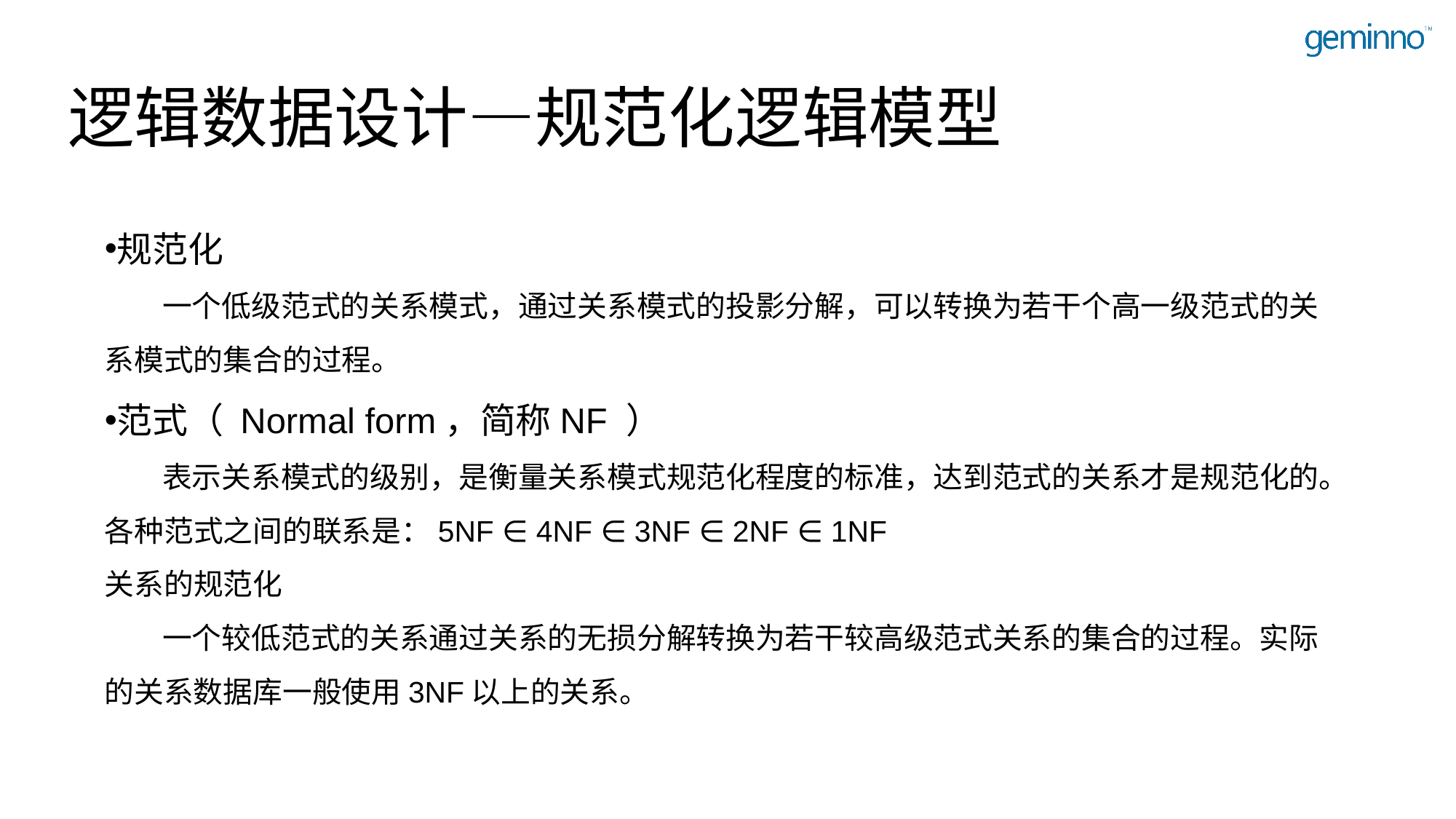

# 逻辑数据设计—规范化逻辑模型
规范化
一个低级范式的关系模式，通过关系模式的投影分解，可以转换为若干个高一级范式的关系模式的集合的过程。
范式（ Normal form，简称NF ）
表示关系模式的级别，是衡量关系模式规范化程度的标准，达到范式的关系才是规范化的。
各种范式之间的联系是：5NF ∈ 4NF ∈ 3NF ∈ 2NF ∈ 1NF
关系的规范化
一个较低范式的关系通过关系的无损分解转换为若干较高级范式关系的集合的过程。实际的关系数据库一般使用3NF以上的关系。